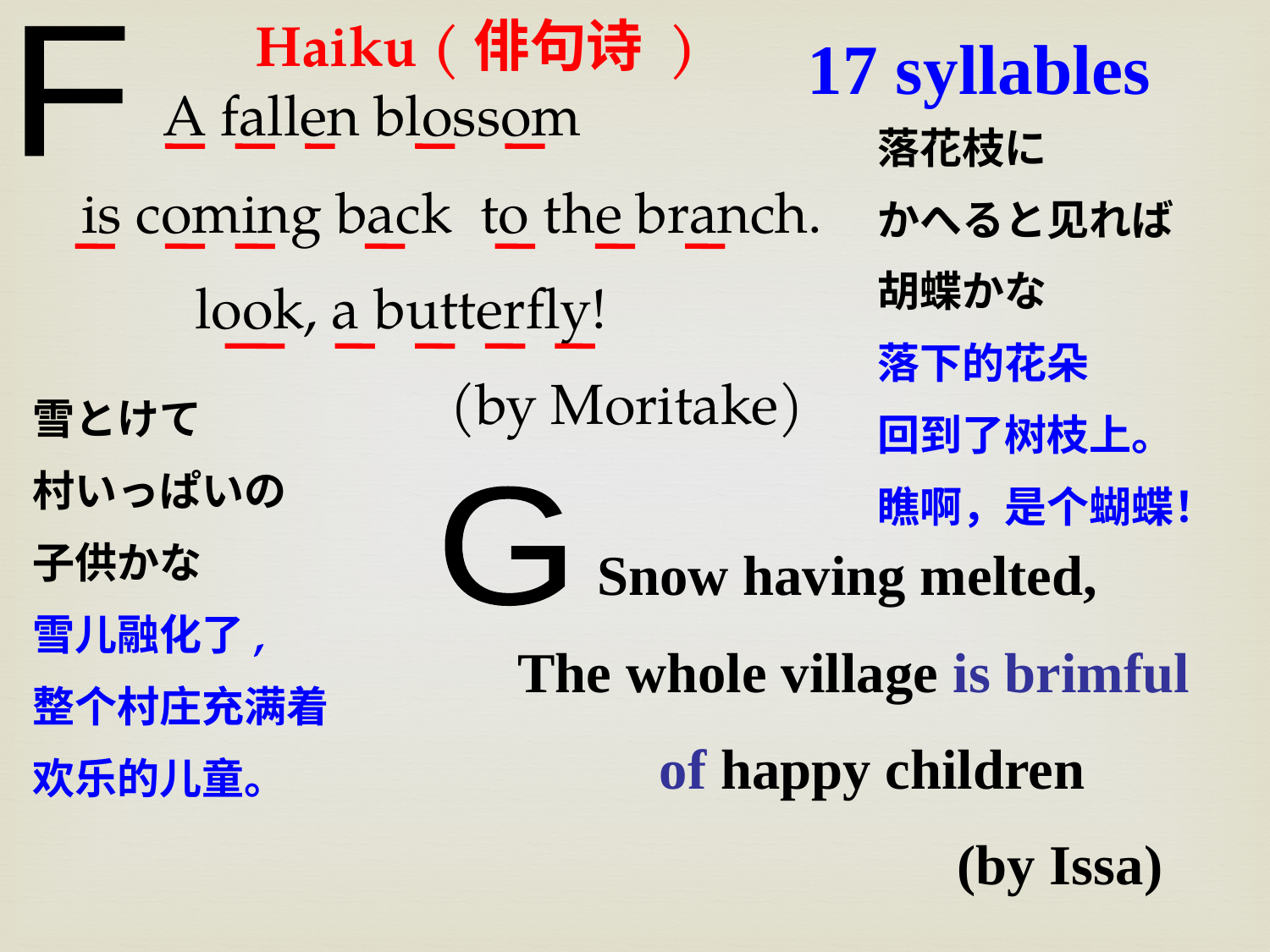

Haiku (俳句诗 )
17 syllables
F
      A fallen blossom
 is coming back  to the branch.
         look, a butterfly!
                           (by Moritake)
落花枝に
かへると见れば
胡蝶かな
落下的花朵
回到了树枝上。
瞧啊，是个蝴蝶！

雪とけて
村いっぱいの
子供かな
雪儿融化了,
整个村庄充满着
欢乐的儿童。
G
     Snow having melted,
The whole village is brimful
          of happy children
                               (by Issa)